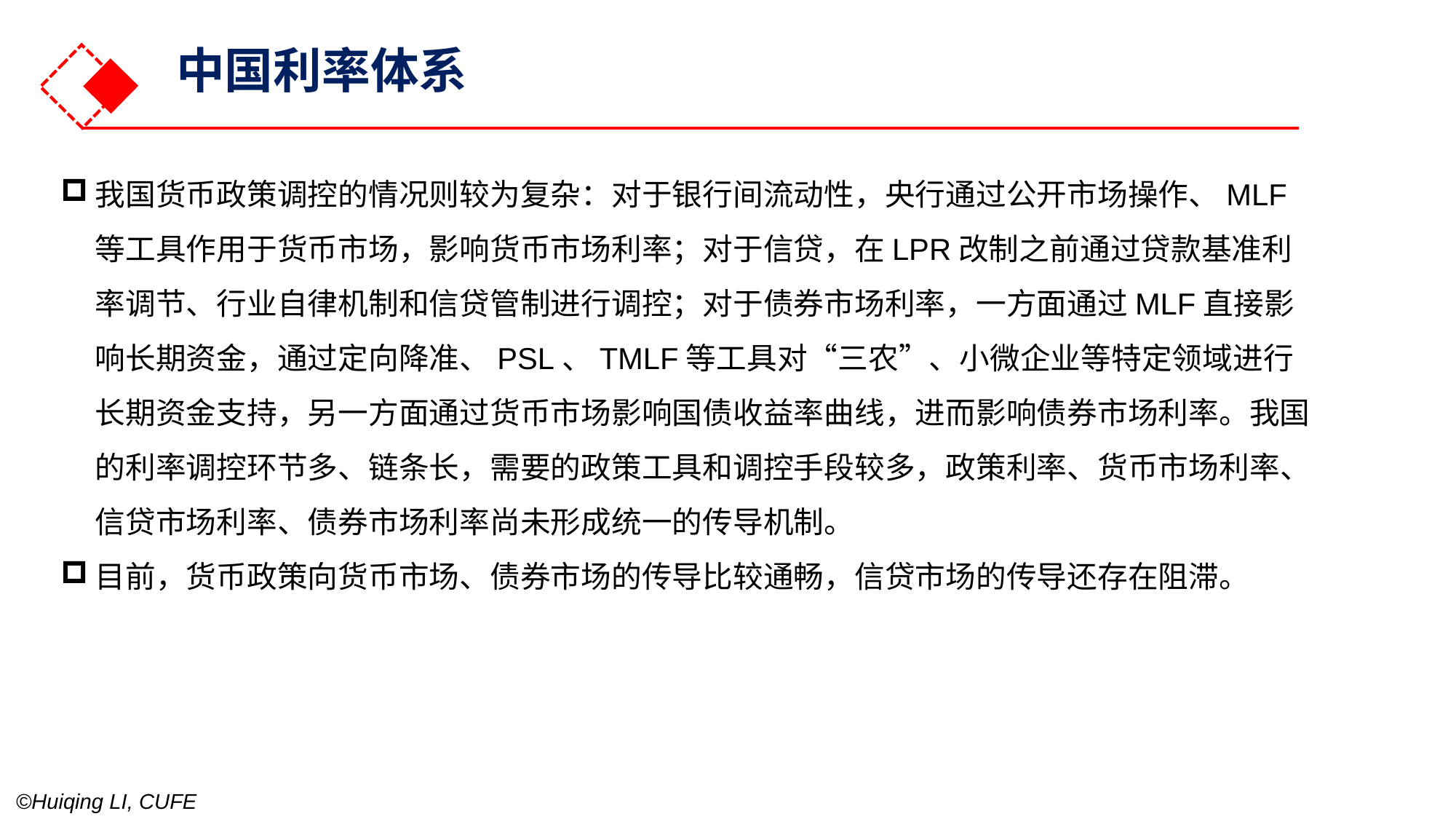

中国利率体系

我国货币政策调控的情况则较为复杂：对于银行间流动性，央行通过公开市场操作、MLF等工具作用于货币市场，影响货币市场利率；对于信贷，在LPR改制之前通过贷款基准利率调节、行业自律机制和信贷管制进行调控；对于债券市场利率，一方面通过MLF直接影响长期资金，通过定向降准、PSL、TMLF等工具对“三农”、小微企业等特定领域进行长期资金支持，另一方面通过货币市场影响国债收益率曲线，进而影响债券市场利率。我国的利率调控环节多、链条长，需要的政策工具和调控手段较多，政策利率、货币市场利率、信贷市场利率、债券市场利率尚未形成统一的传导机制。
目前，货币政策向货币市场、债券市场的传导比较通畅，信贷市场的传导还存在阻滞。